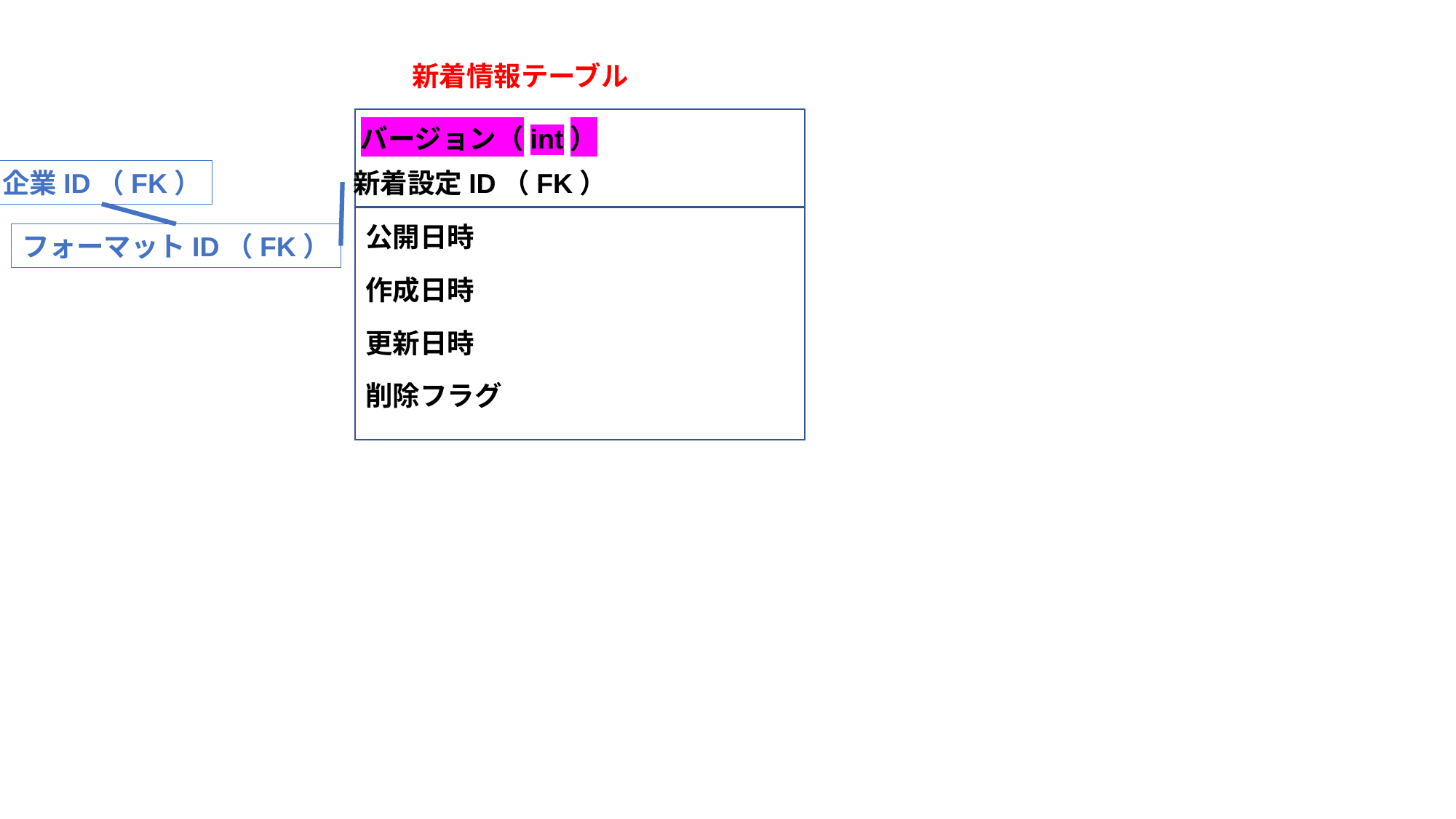

新着情報テーブル

バージョン（int）
企業ID（FK）
新着設定ID（FK）

公開日時
フォーマットID（FK）
作成日時
更新日時
削除フラグ